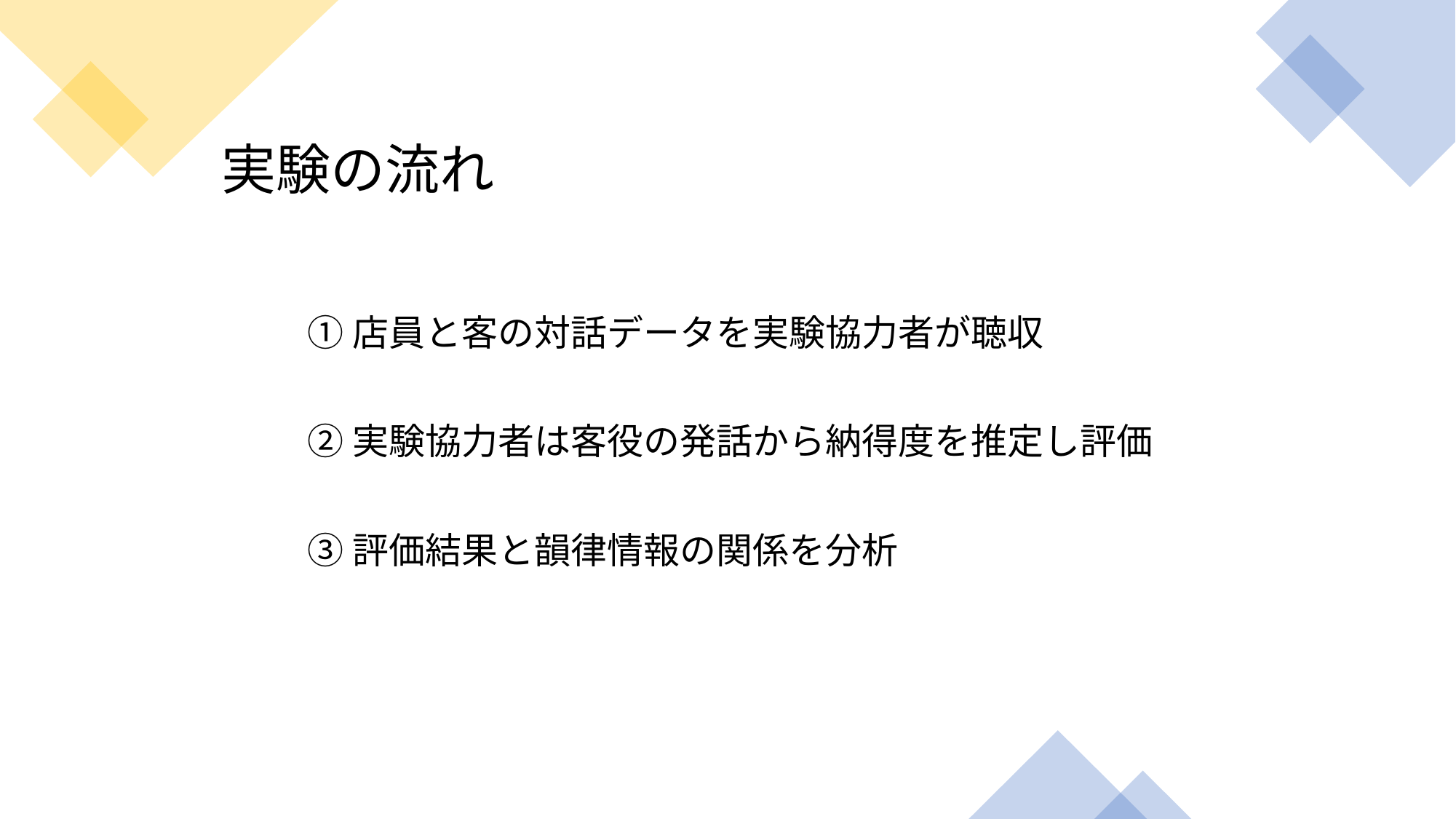

# 実験の流れ

①店員と客の対話データを実験協力者が聴収

②実験協力者は客役の発話から納得度を推定し評価

③評価結果と韻律情報の関係を分析